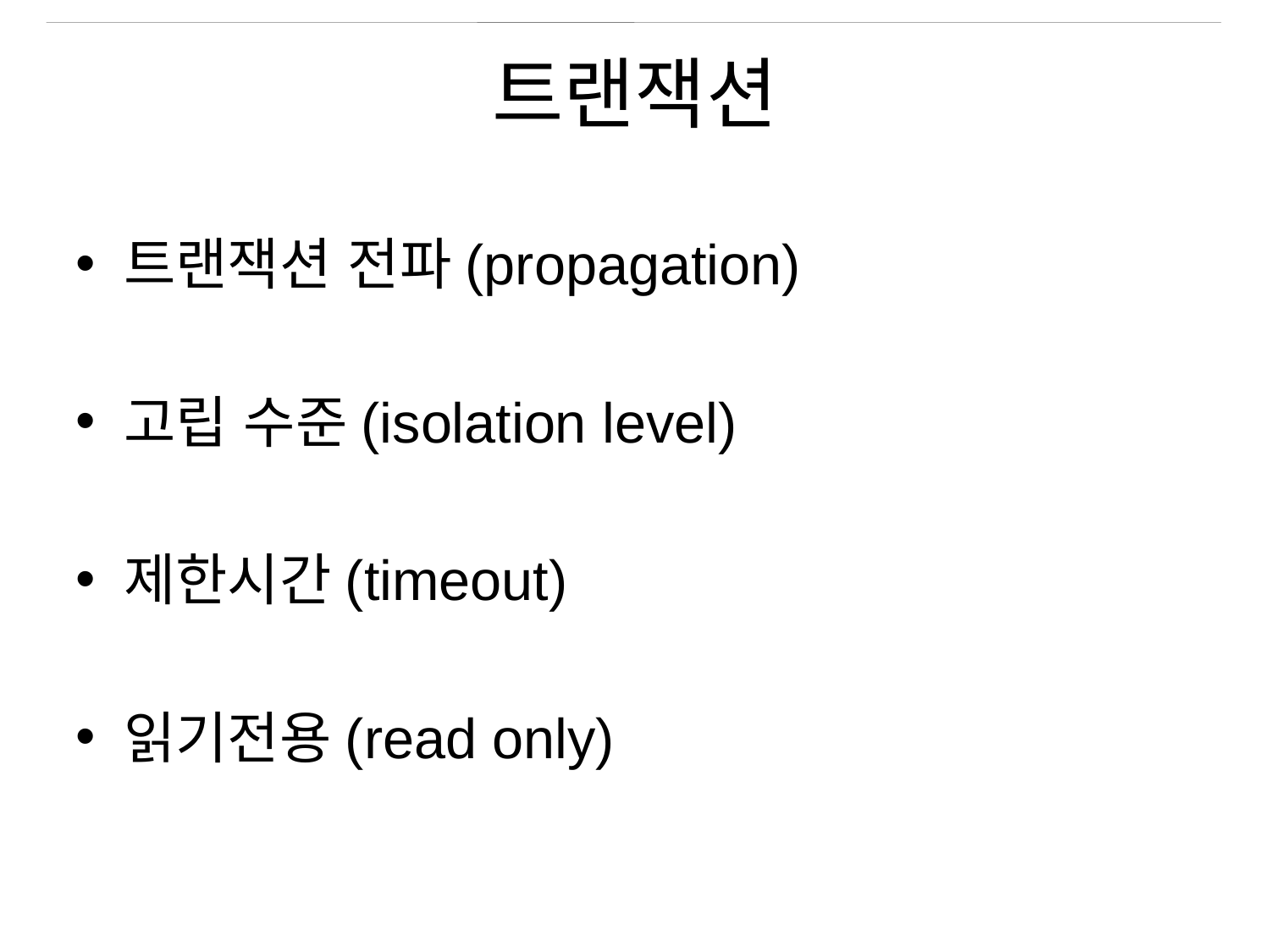

# 트랜잭션
트랜잭션 전파(propagation)

고립 수준(isolation level)

제한시간(timeout)

읽기전용(read only)